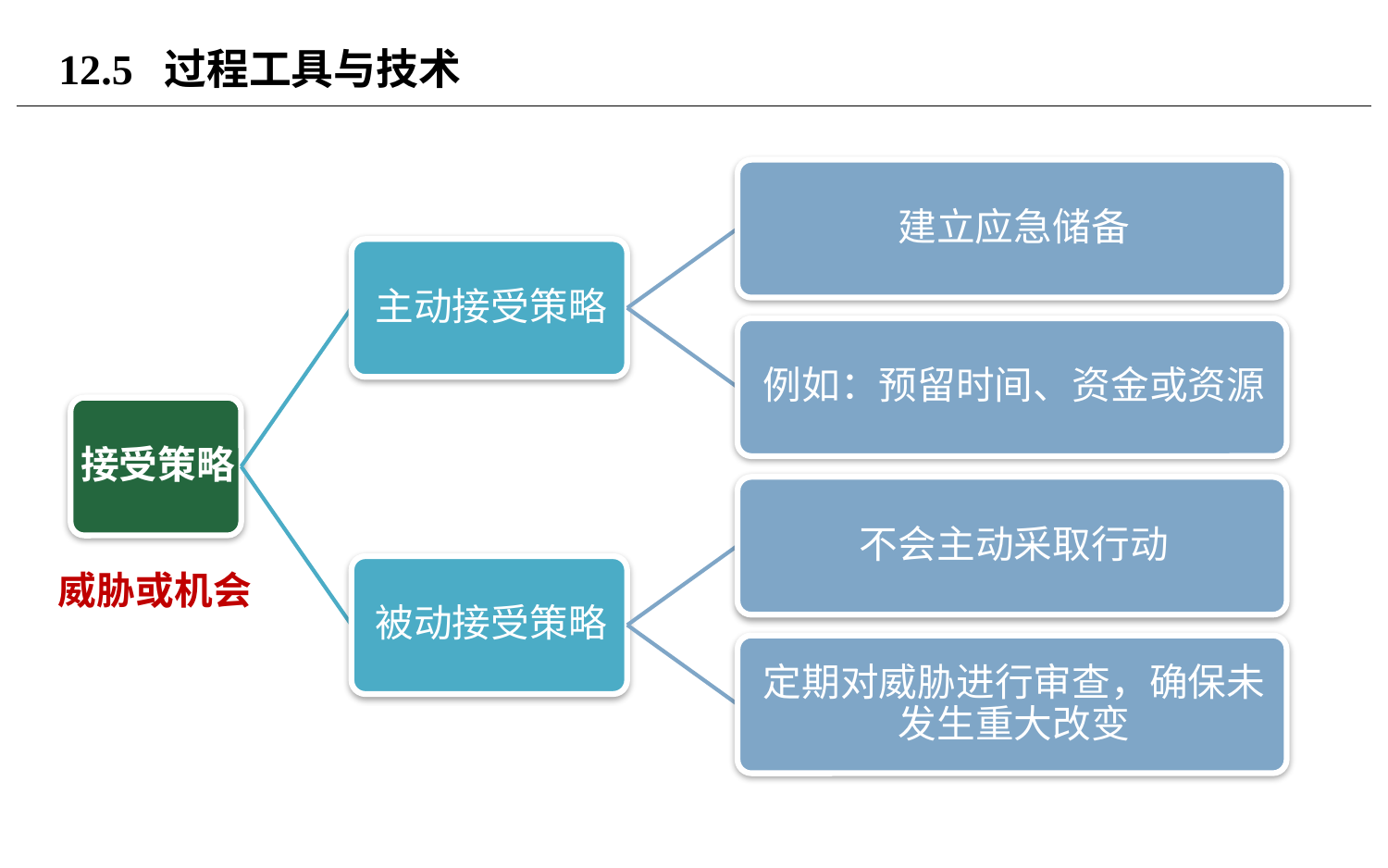

# 12.5  过程工具与技术
接受策略

主动接受策略

建立应急储备

例如：预留时间、资金或资源

被动接受策略

不会主动采取行动

定期对威胁进行审查，确保未发生重大改变

威胁或机会